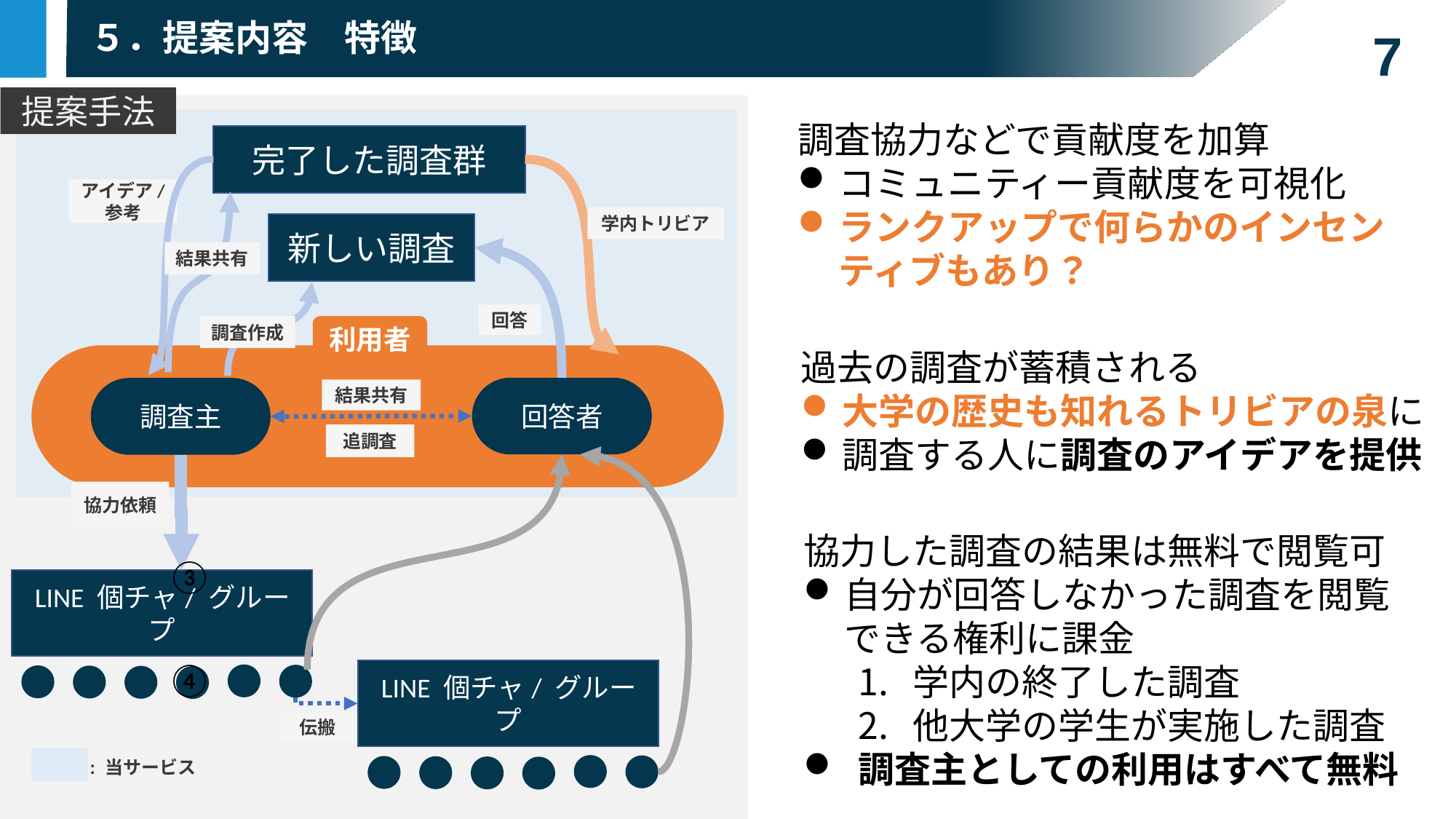

５．提案内容　特徴
提案手法

完了した調査群
アイデア/
参考
学内トリビア
新しい調査
結果共有
回答
調査作成
利用者

回答者
調査主
結果共有
追調査
協力依頼
LINE 個チャ/ グループ

LINE 個チャ/ グループ

伝搬

: 当サービス
調査協力などで貢献度を加算
コミュニティー貢献度を可視化
ランクアップで何らかのインセンティブもあり？
過去の調査が蓄積される
大学の歴史も知れるトリビアの泉に
調査する人に調査のアイデアを提供
協力した調査の結果は無料で閲覧可
自分が回答しなかった調査を閲覧
できる権利に課金
学内の終了した調査
他大学の学生が実施した調査
調査主としての利用はすべて無料
③
④